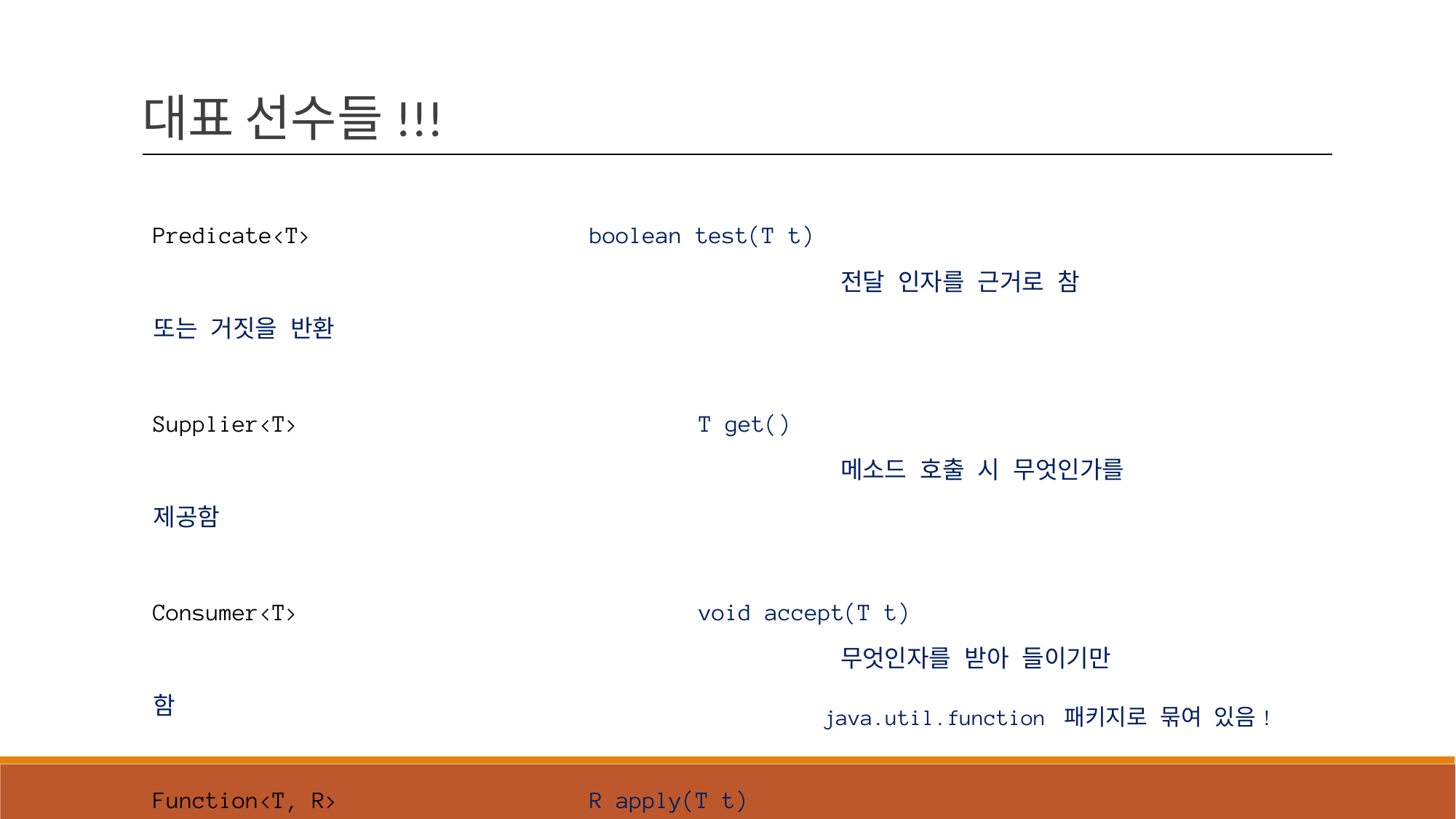

대표 선수들!!!
Predicate<T> 			boolean test(T t)
						  전달 인자를 근거로 참 또는 거짓을 반환

Supplier<T> 				T get()
						  메소드 호출 시 무엇인가를 제공함

Consumer<T> 				void accept(T t)
						  무엇인자를 받아 들이기만 함

Function<T, R> 			R apply(T t)
						  입출력 출력이 있음(수학적으로는 함수)
java.util.function 패키지로 묶여 있음!